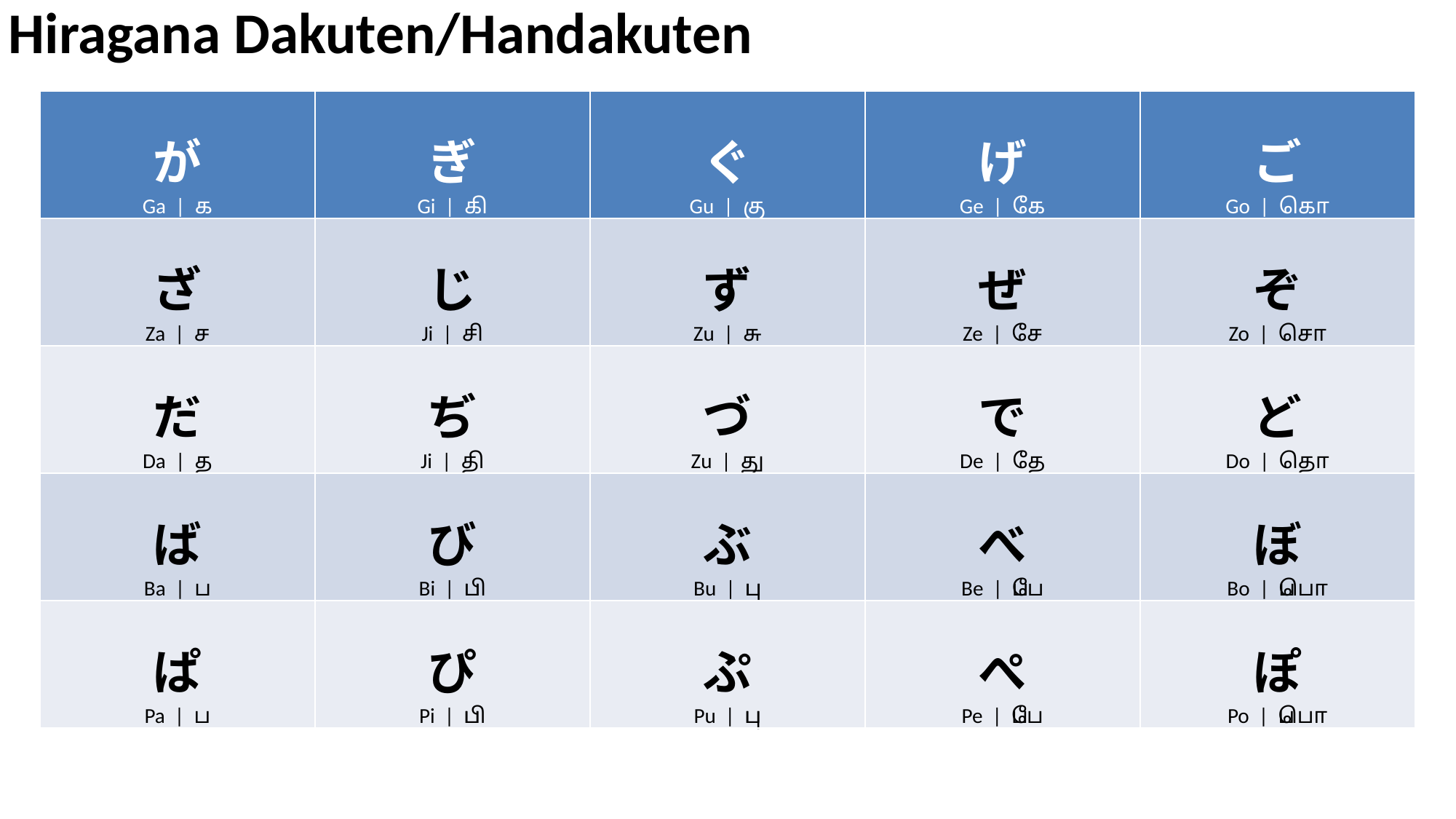

Hiragana Dakuten/Handakuten
| が Ga | க | ぎ Gi | கி | ぐ Gu | கு | げ Ge | கே | ご Go | கொ |
| --- | --- | --- | --- | --- |
| ざ Za | ச | じ Ji | சி | ず Zu | சு | ぜ Ze | சே | ぞ Zo | சொ |
| だ Da | த | ぢ Ji | தி | づ Zu | து | で De | தே | ど Do | தொ |
| ば Ba | ப | び Bi | பி | ぶ Bu | பு | べ Be | பே | ぼ Bo | பொ |
| ぱ Pa | ப | ぴ Pi | பி | ぷ Pu | பு | ぺ Pe | பே | ぽ Po | பொ |